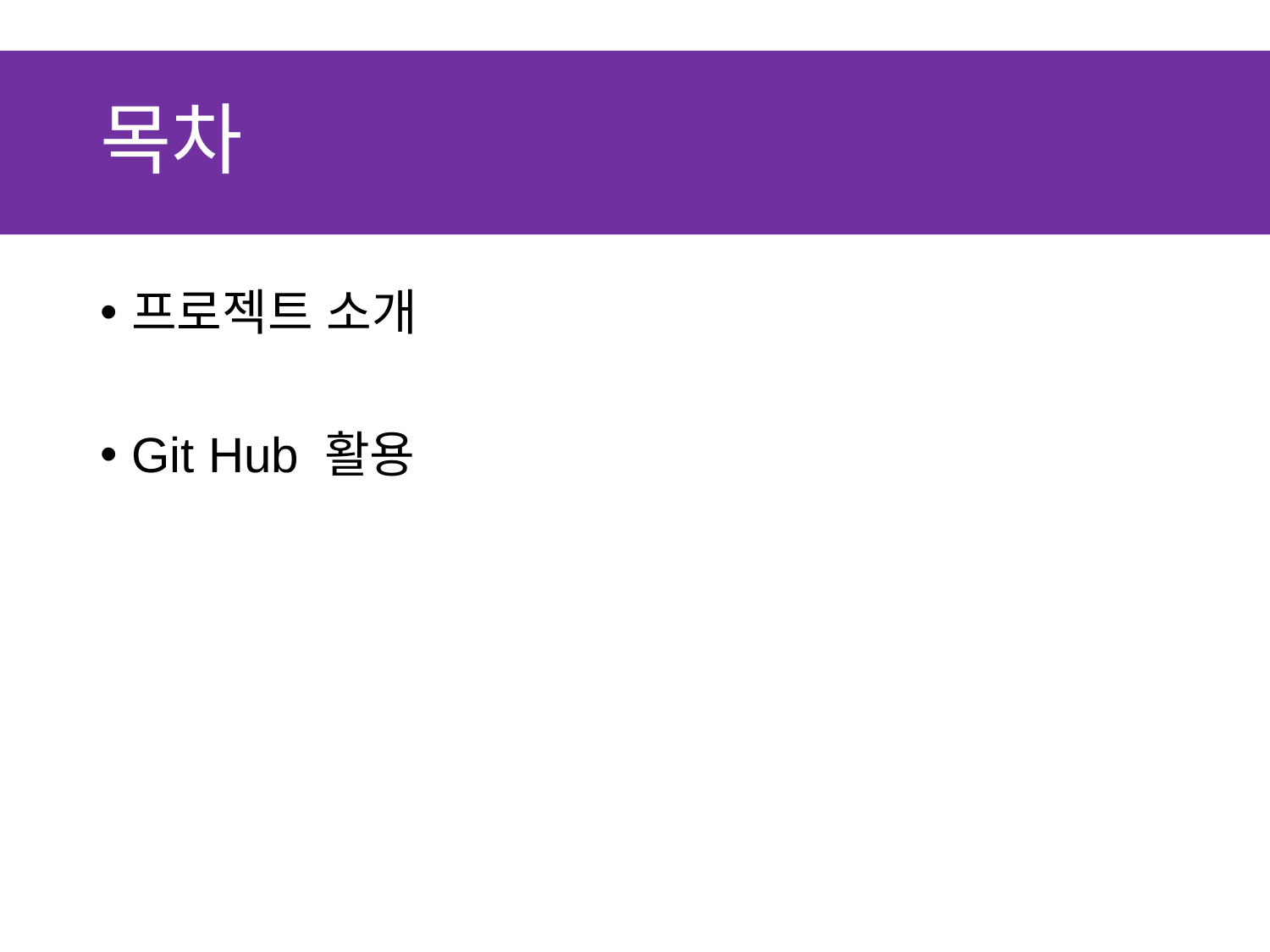

# 목차
프로젝트 소개

Git Hub 활용